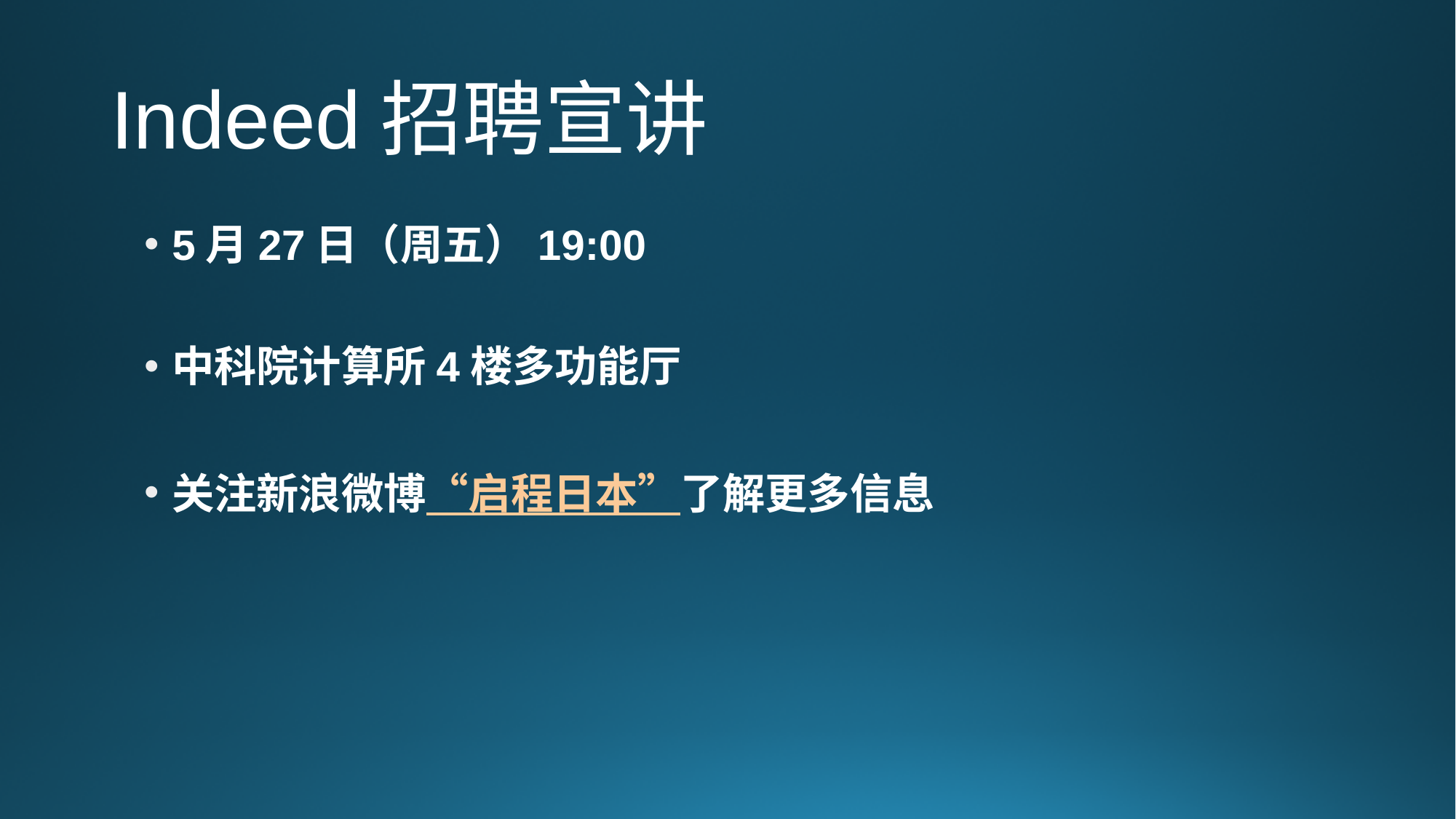

# Indeed招聘宣讲
5月27日（周五）19:00

中科院计算所4楼多功能厅

关注新浪微博“启程日本”了解更多信息